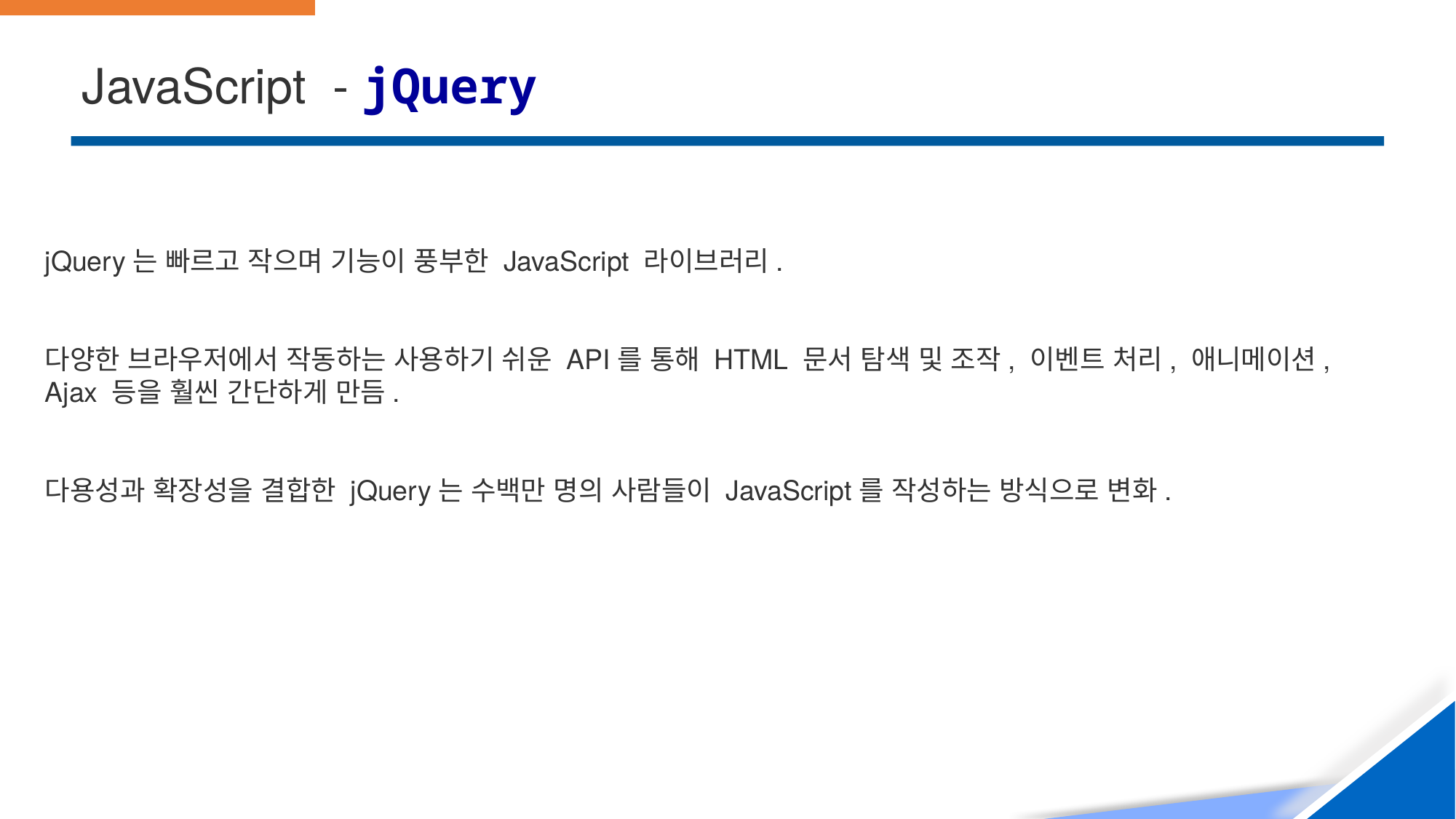

# JavaScript  - jQuery
jQuery는 빠르고 작으며 기능이 풍부한 JavaScript 라이브러리.

다양한 브라우저에서 작동하는 사용하기 쉬운 API를 통해 HTML 문서 탐색 및 조작, 이벤트 처리, 애니메이션, Ajax 등을 훨씬 간단하게 만듬.

다용성과 확장성을 결합한 jQuery는 수백만 명의 사람들이 JavaScript를 작성하는 방식으로 변화.

10